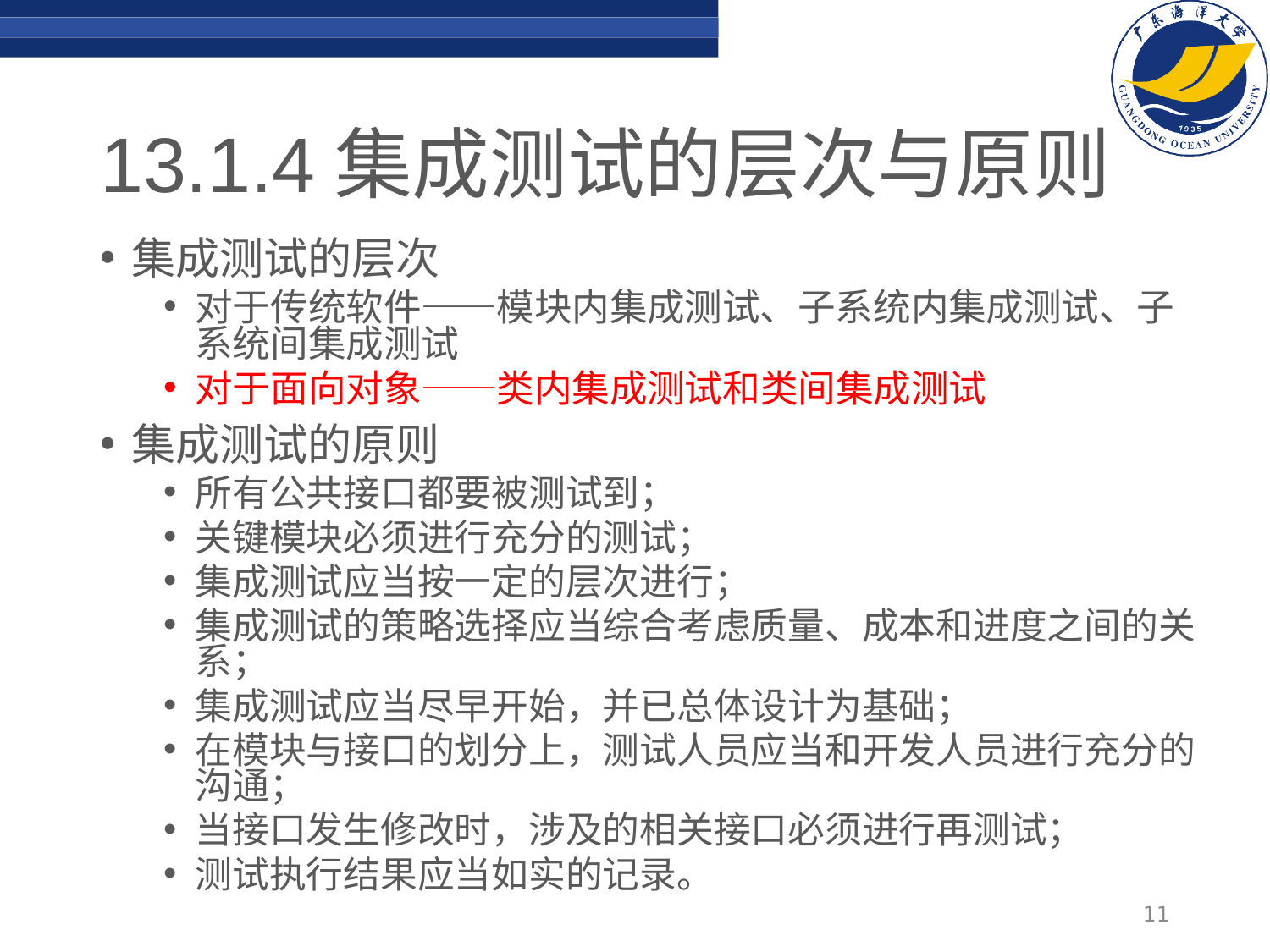

# 13.1.4集成测试的层次与原则
集成测试的层次
对于传统软件——模块内集成测试、子系统内集成测试、子系统间集成测试
对于面向对象——类内集成测试和类间集成测试
集成测试的原则
所有公共接口都要被测试到；
关键模块必须进行充分的测试；
集成测试应当按一定的层次进行；
集成测试的策略选择应当综合考虑质量、成本和进度之间的关系；
集成测试应当尽早开始，并已总体设计为基础；
在模块与接口的划分上，测试人员应当和开发人员进行充分的沟通；
当接口发生修改时，涉及的相关接口必须进行再测试；
测试执行结果应当如实的记录。
11